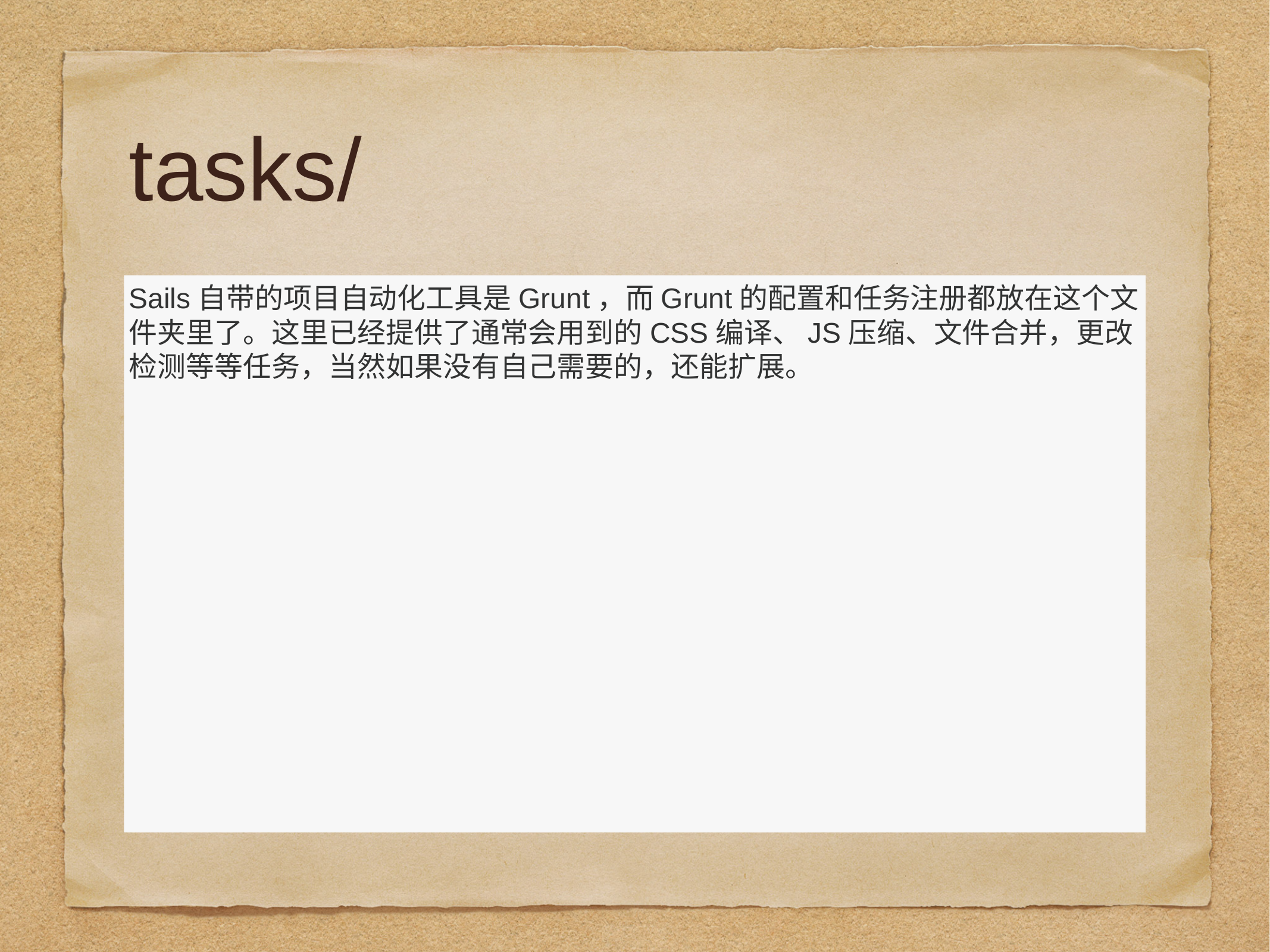

# tasks/
Sails自带的项目自动化工具是Grunt，而Grunt的配置和任务注册都放在这个文件夹里了。这里已经提供了通常会用到的CSS编译、JS压缩、文件合并，更改检测等等任务，当然如果没有自己需要的，还能扩展。